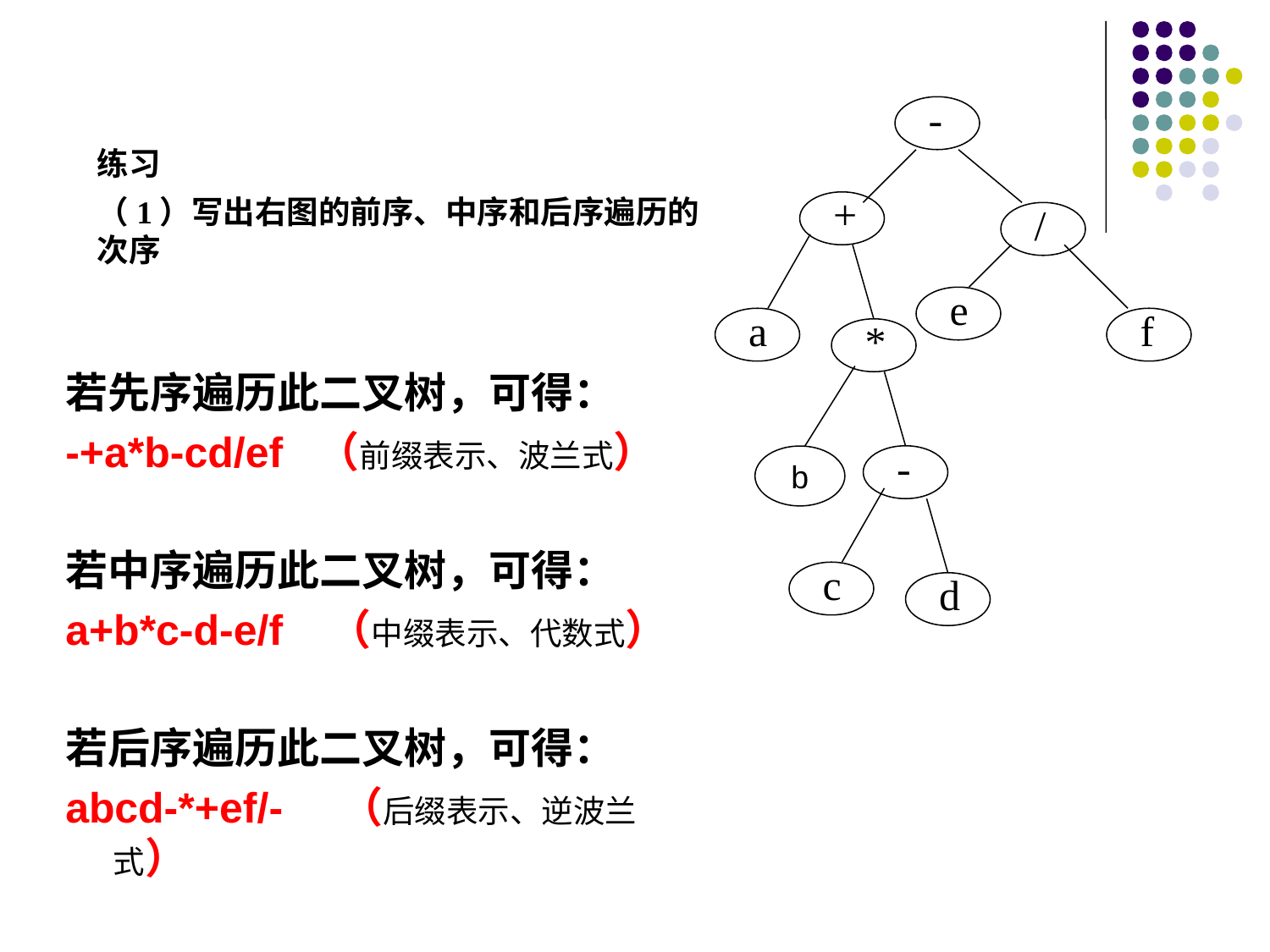

-

+

/

e

f

*

-

c

d

a

练习
（1）写出右图的前序、中序和后序遍历的次序

若先序遍历此二叉树，可得：
-+a*b-cd/ef  （前缀表示、波兰式）

若中序遍历此二叉树，可得：
a+b*c-d-e/f   （中缀表示、代数式）

若后序遍历此二叉树，可得：
abcd-*+ef/-    （后缀表示、逆波兰式）

b